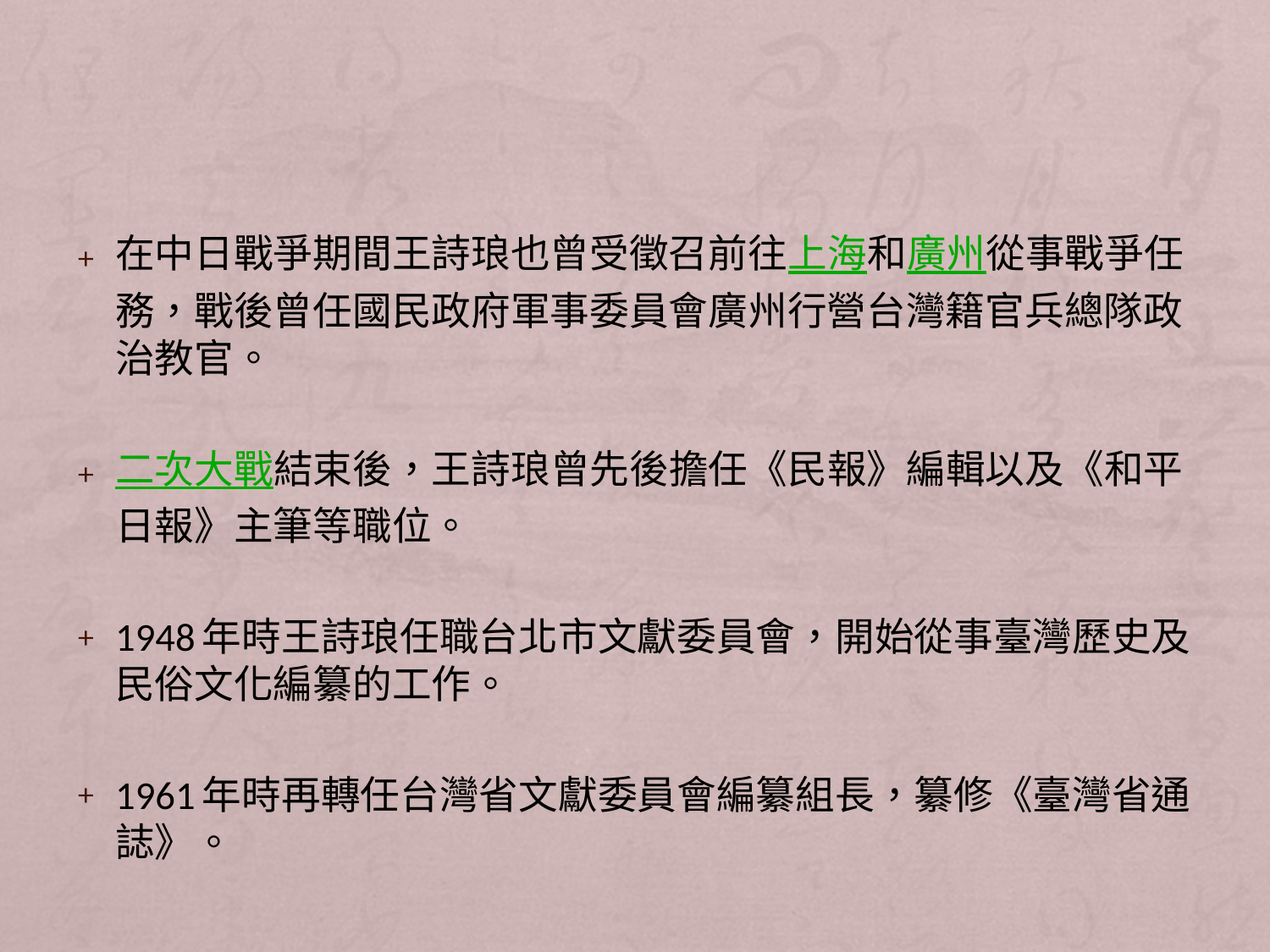

#
在中日戰爭期間王詩琅也曾受徵召前往上海和廣州從事戰爭任務，戰後曾任國民政府軍事委員會廣州行營台灣籍官兵總隊政治教官。

二次大戰結束後，王詩琅曾先後擔任《民報》編輯以及《和平日報》主筆等職位。

1948年時王詩琅任職台北市文獻委員會，開始從事臺灣歷史及民俗文化編纂的工作。

1961年時再轉任台灣省文獻委員會編纂組長，纂修《臺灣省通誌》。